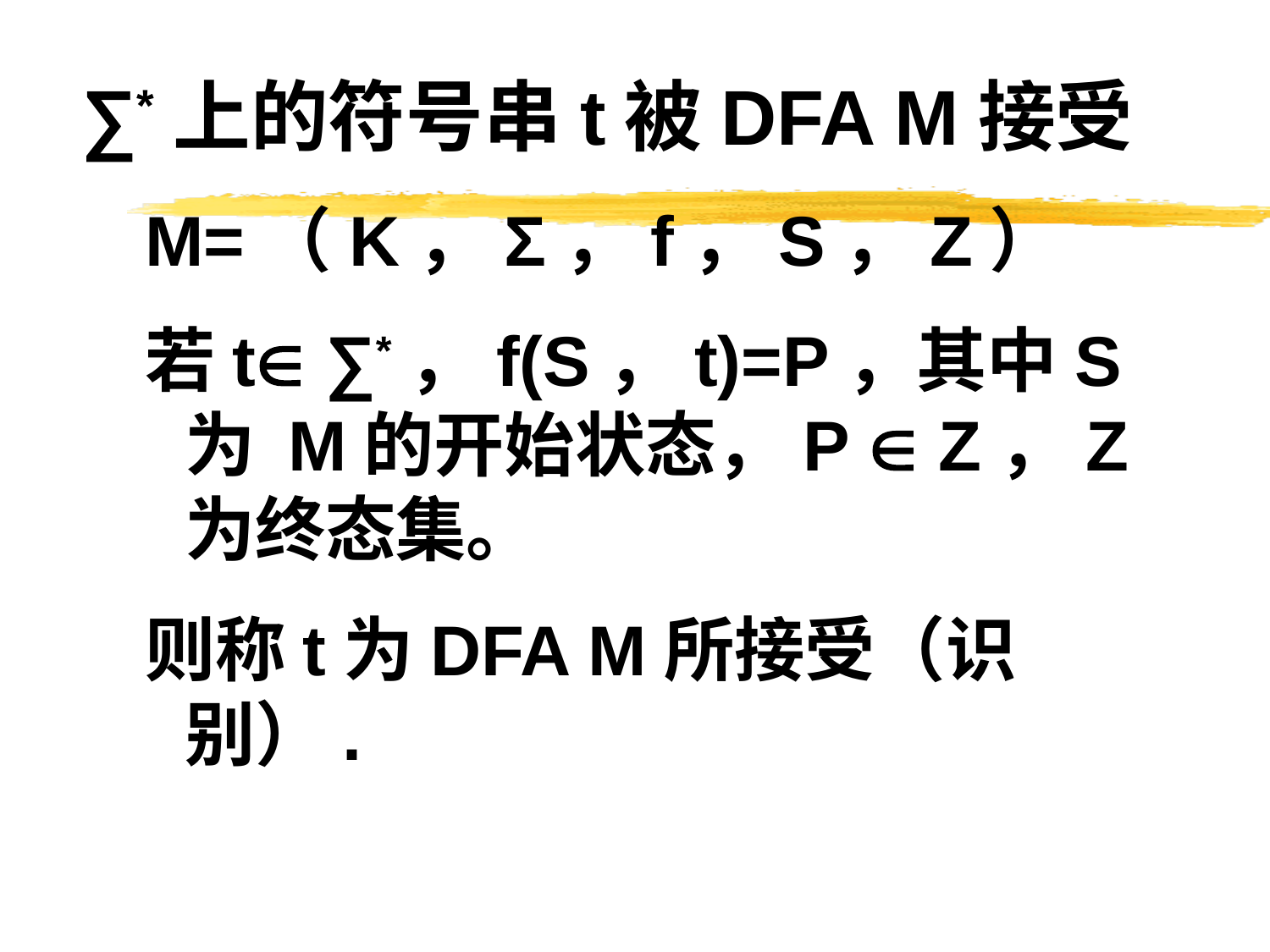

∑*上的符号串t被DFA M接受
M=（K，Σ，f，S，Z）
若t∈ ∑*，f(S，t)=P，其中S为 M的开始状态，P ∈ Z，Z为终态集。
则称t为DFA M所接受（识别）.